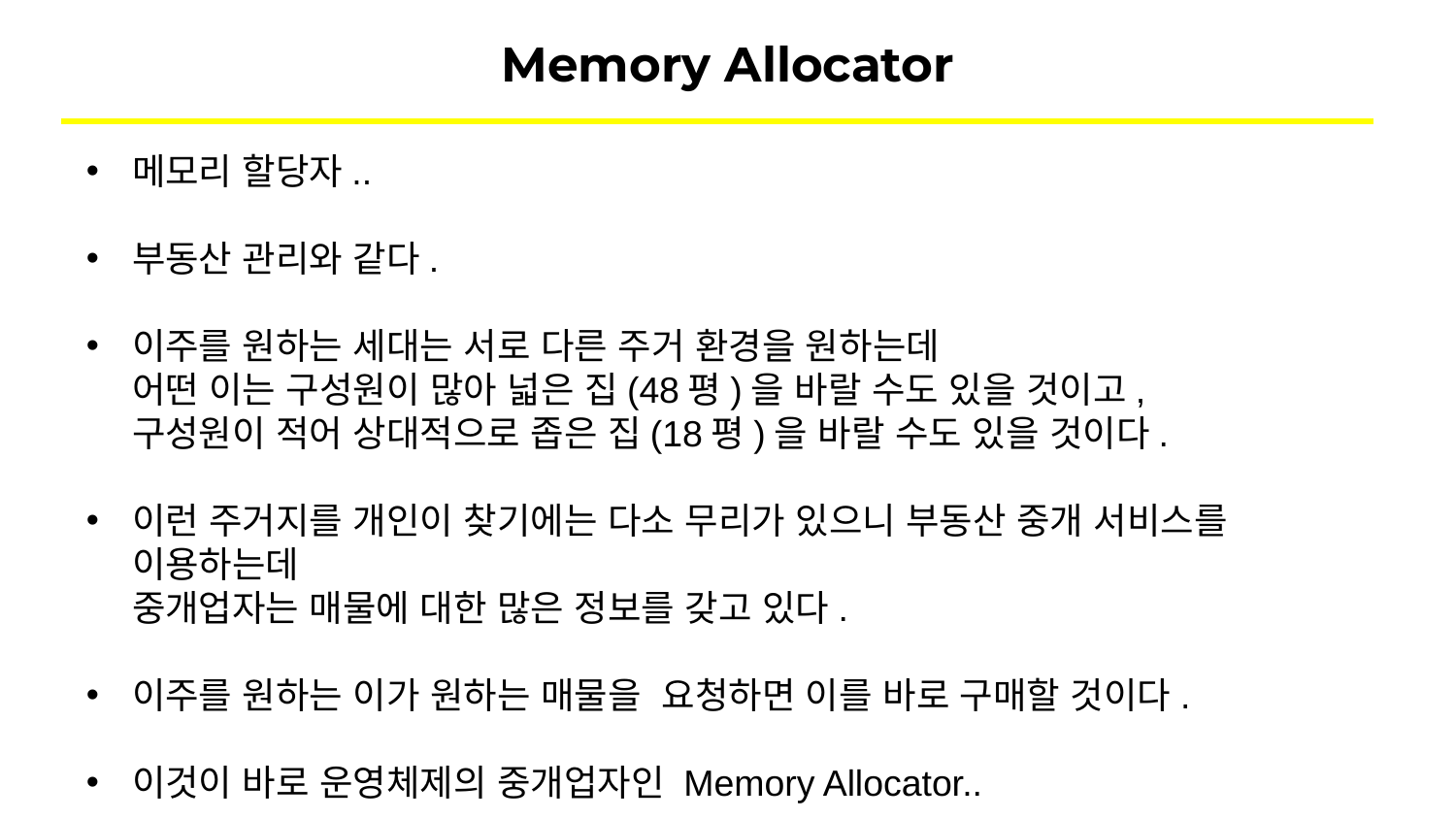

# Memory Allocator
메모리 할당자..

부동산 관리와 같다.

이주를 원하는 세대는 서로 다른 주거 환경을 원하는데
어떤 이는 구성원이 많아 넓은 집(48평)을 바랄 수도 있을 것이고,
구성원이 적어 상대적으로 좁은 집(18평)을 바랄 수도 있을 것이다.

이런 주거지를 개인이 찾기에는 다소 무리가 있으니 부동산 중개 서비스를 이용하는데
중개업자는 매물에 대한 많은 정보를 갖고 있다.

이주를 원하는 이가 원하는 매물을  요청하면 이를 바로 구매할 것이다.

이것이 바로 운영체제의 중개업자인 Memory Allocator..